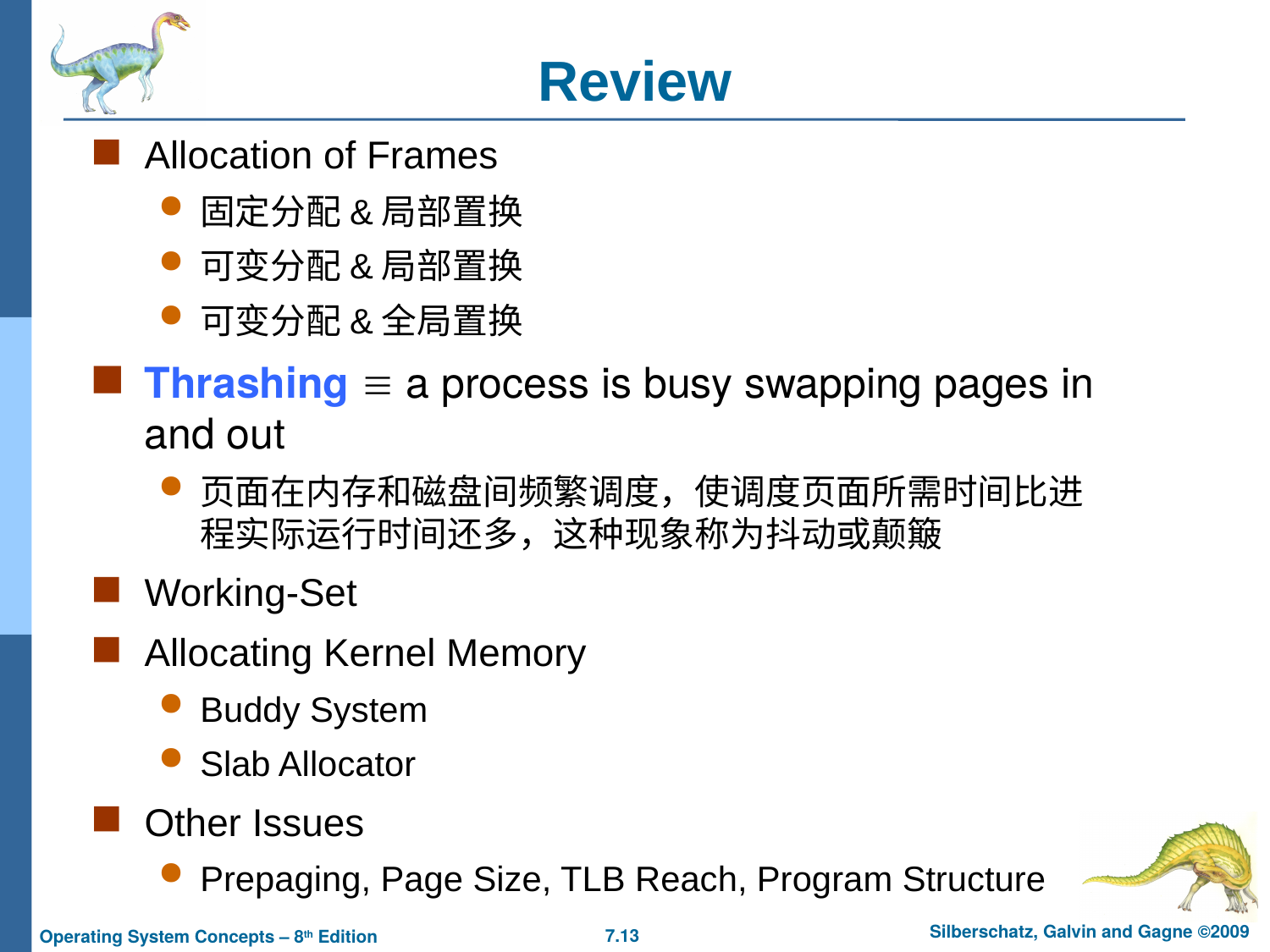

# Review
Allocation of Frames
固定分配&局部置换
可变分配&局部置换
可变分配&全局置换
Thrashing ≡ a process is busy swapping pages in and out
页面在内存和磁盘间频繁调度，使调度页面所需时间比进程实际运行时间还多，这种现象称为抖动或颠簸
Working-Set
Allocating Kernel Memory
Buddy System
Slab Allocator
Other Issues
Prepaging, Page Size, TLB Reach, Program Structure